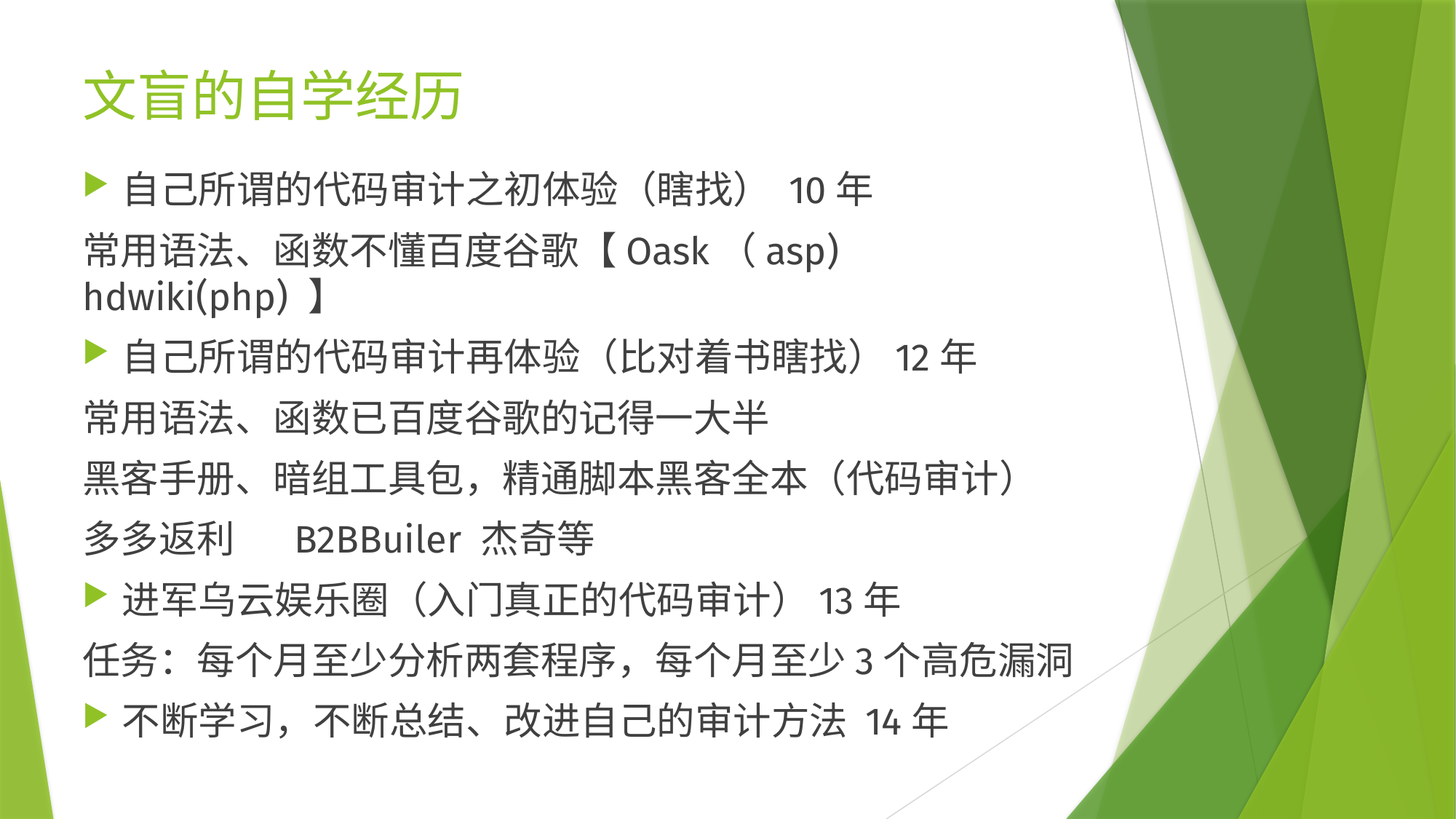

# 文盲的自学经历
自己所谓的代码审计之初体验（瞎找） 10年
常用语法、函数不懂百度谷歌【Oask（asp) 	hdwiki(php) 】
自己所谓的代码审计再体验（比对着书瞎找）12年
常用语法、函数已百度谷歌的记得一大半
黑客手册、暗组工具包，精通脚本黑客全本（代码审计）
多多返利	B2BBuiler 杰奇等
进军乌云娱乐圈（入门真正的代码审计）13年
任务：每个月至少分析两套程序，每个月至少3个高危漏洞
不断学习，不断总结、改进自己的审计方法 14年